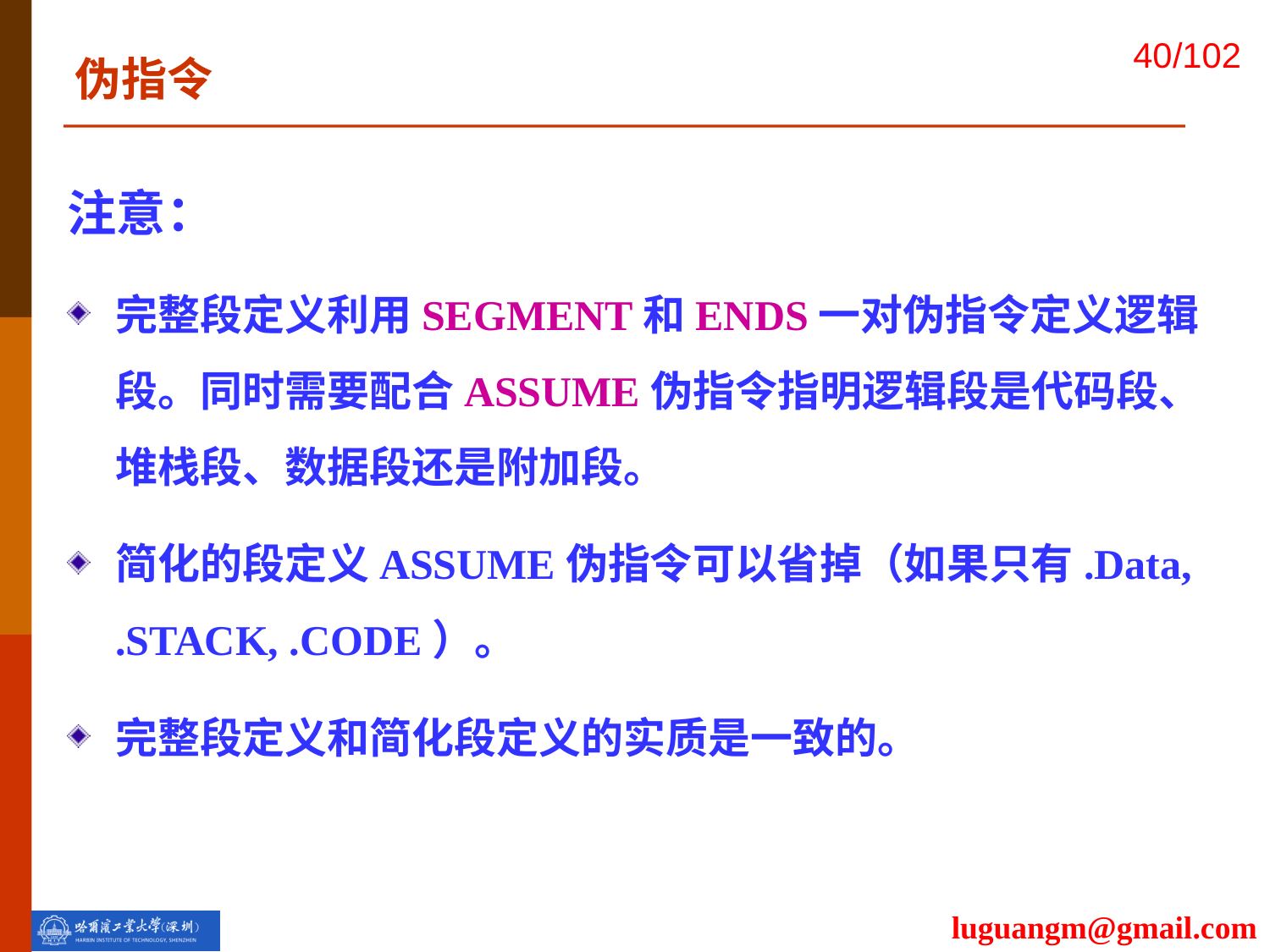

伪指令
注意：
完整段定义利用SEGMENT和ENDS一对伪指令定义逻辑段。同时需要配合ASSUME伪指令指明逻辑段是代码段、堆栈段、数据段还是附加段。
简化的段定义ASSUME伪指令可以省掉（如果只有.Data, .STACK, .CODE）。
完整段定义和简化段定义的实质是一致的。